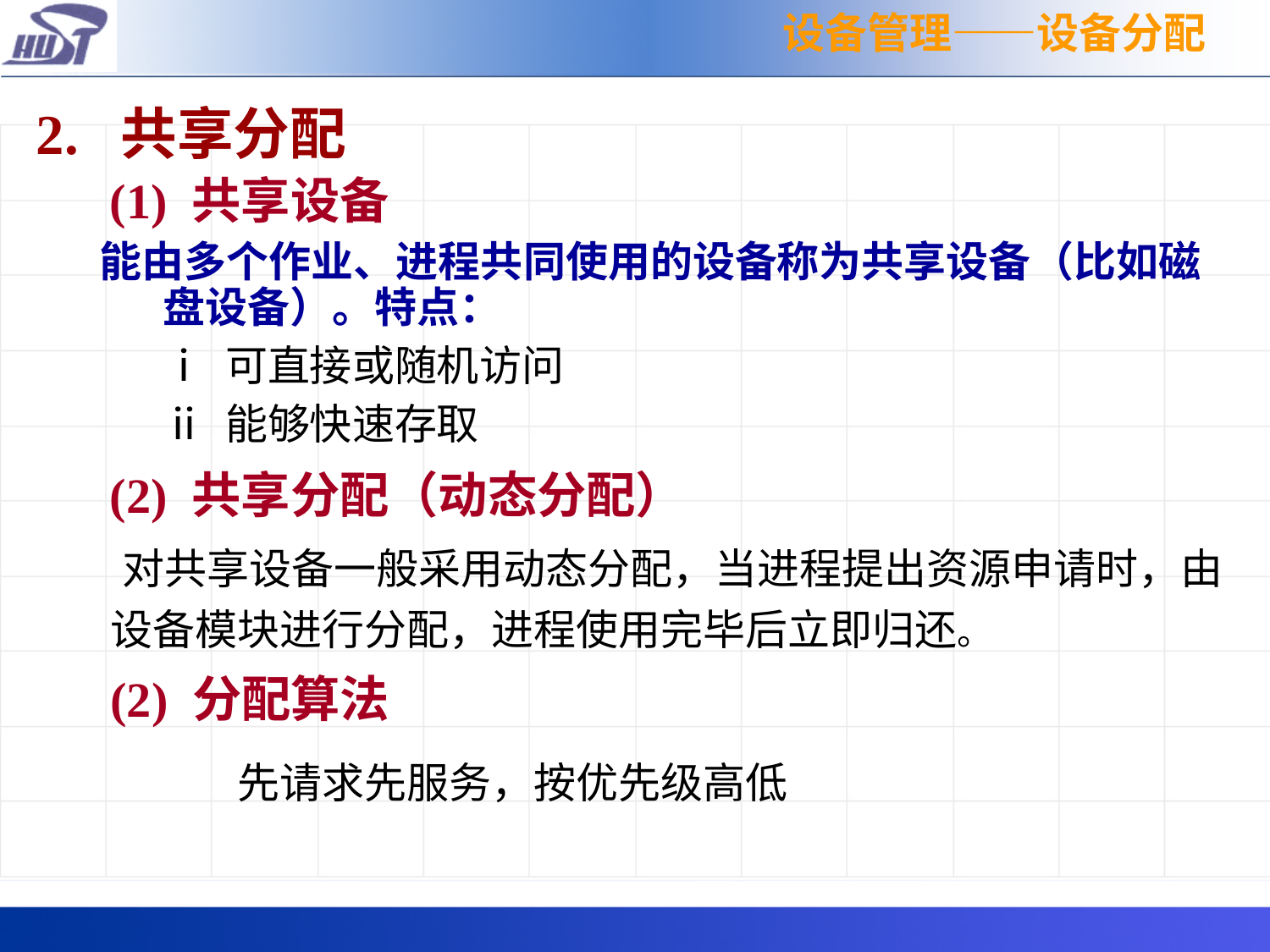

设备管理——设备分配
2.  共享分配
      (1) 共享设备
能由多个作业、进程共同使用的设备称为共享设备（比如磁盘设备）。特点：
ⅰ 可直接或随机访问
ⅱ 能够快速存取
      (2) 共享分配（动态分配）
        对共享设备一般采用动态分配，当进程提出资源申请时，由设备模块进行分配，进程使用完毕后立即归还。
	(2) 分配算法
		先请求先服务，按优先级高低